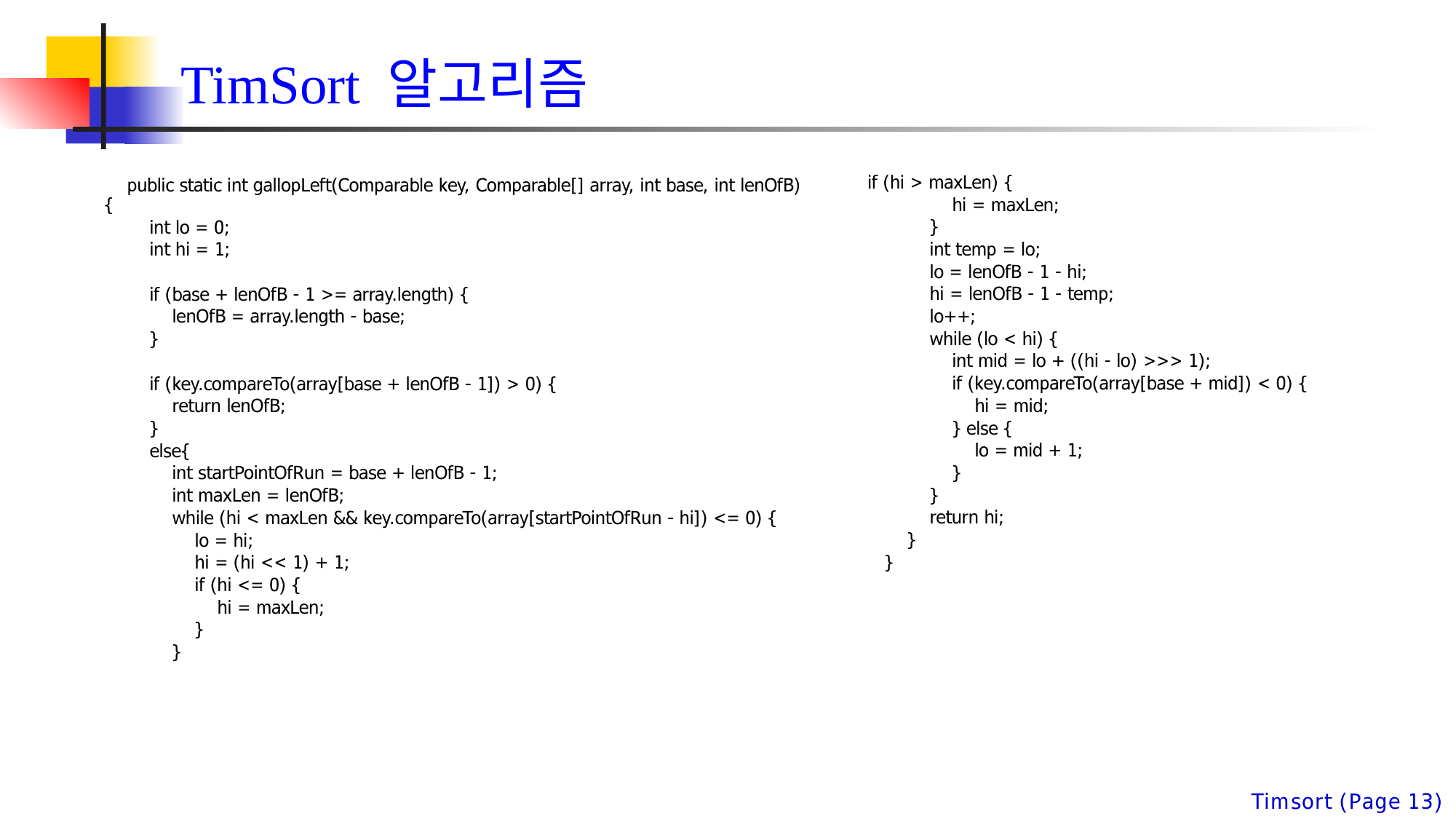

# TimSort 알고리즘

    public static int gallopLeft(Comparable key, Comparable[] array, int base, int lenOfB) {
        int lo = 0;
        int hi = 1;

        if (base + lenOfB - 1 >= array.length) {
            lenOfB = array.length - base;
        }

        if (key.compareTo(array[base + lenOfB - 1]) > 0) {
            return lenOfB;
        }
        else{
            int startPointOfRun = base + lenOfB - 1;
            int maxLen = lenOfB;
            while (hi < maxLen && key.compareTo(array[startPointOfRun - hi]) <= 0) {
                lo = hi;
                hi = (hi << 1) + 1;
                if (hi <= 0) {
                    hi = maxLen;
                }
            }

 if (hi > maxLen) {
                hi = maxLen;
            }
            int temp = lo;
            lo = lenOfB - 1 - hi;
            hi = lenOfB - 1 - temp;
            lo++;
            while (lo < hi) {
                int mid = lo + ((hi - lo) >>> 1);
                if (key.compareTo(array[base + mid]) < 0) {
                    hi = mid;
                } else {
                    lo = mid + 1;
                }
            }
            return hi;
        }
    }
Timsort (Page 13)